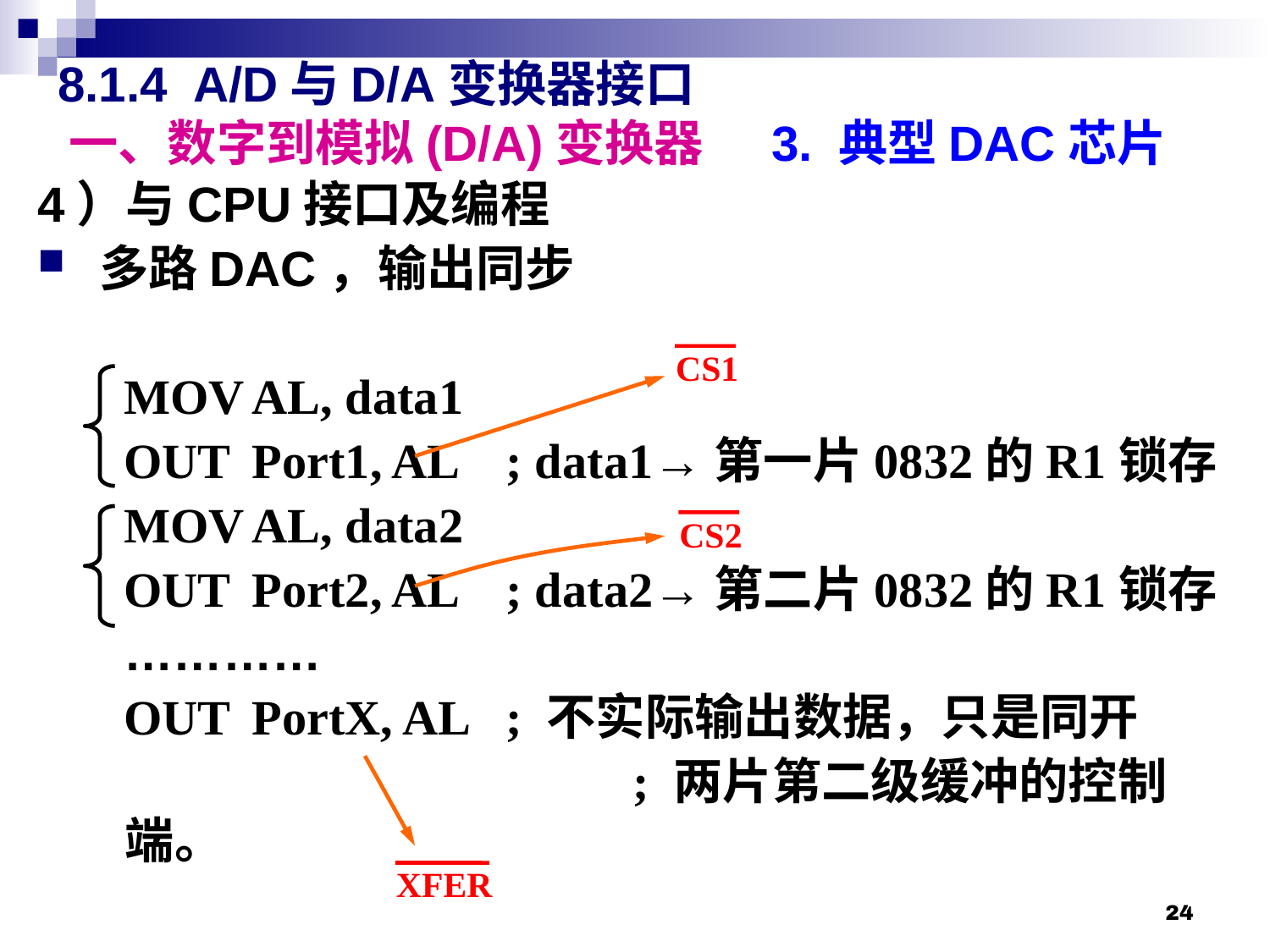

# 8.1.4  A/D与D/A变换器接口 一、数字到模拟(D/A)变换器     3. 典型DAC芯片
4）与CPU接口及编程
多路DAC，输出同步

MOV	AL, data1
OUT	Port1, AL	; data1→第一片0832的R1锁存
MOV	AL, data2
OUT	Port2, AL	; data2→第二片0832的R1锁存
…………
OUT	PortX, AL	; 不实际输出数据，只是同开
					; 两片第二级缓冲的控制端。
CS1

CS2

XFER

24